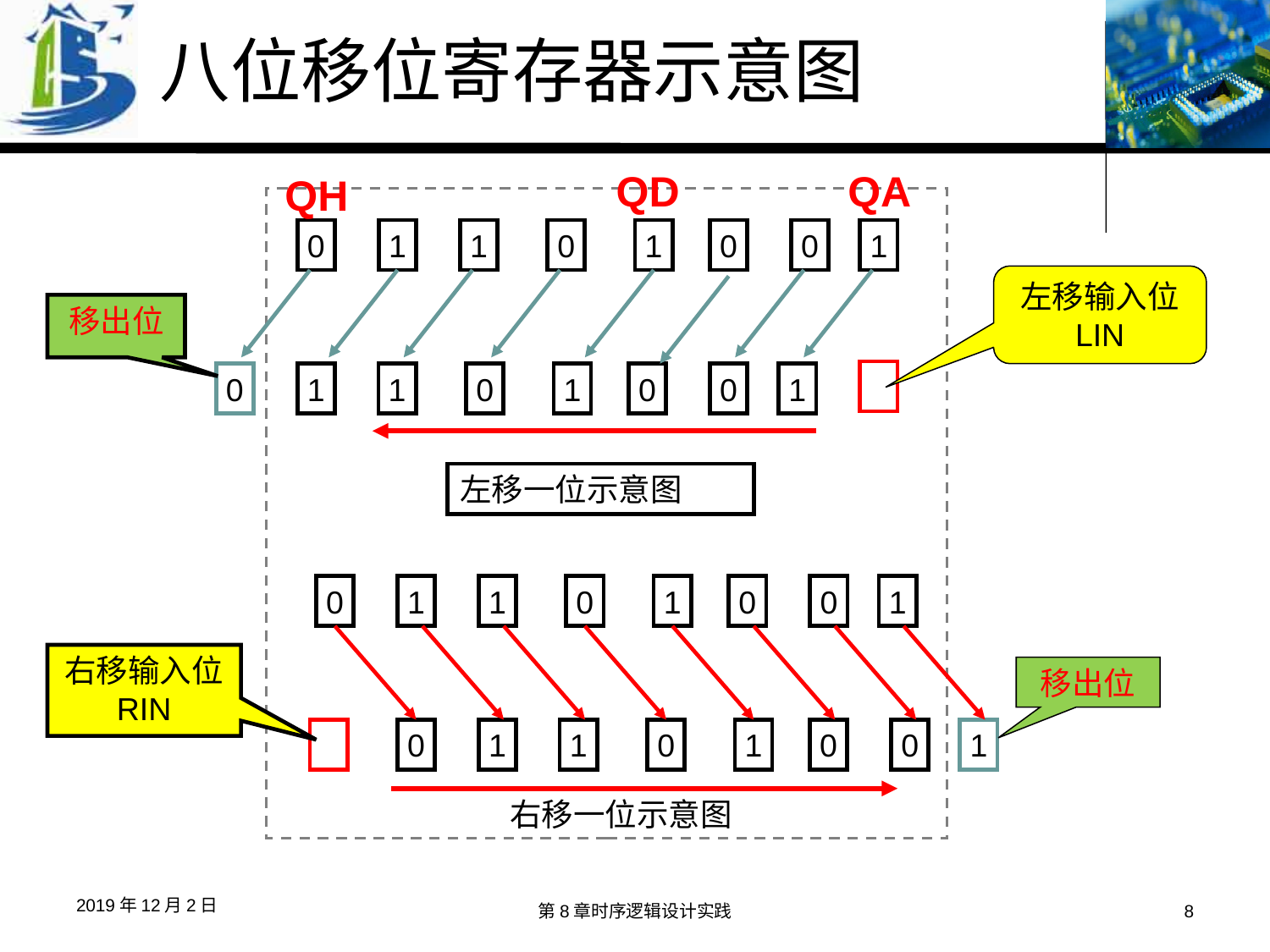

八位移位寄存器示意图
QD
QA
QH

0
1
1
0
1
0
0
1
左移输入位
LIN

移出位

0
1
1
0
1
0
0
1
左移一位示意图
0
1
1
0
1
0
0
1

右移输入位
RIN
移出位

0
1
1
0
1
0
0
1
右移一位示意图
2019年12月2日
第8章时序逻辑设计实践
8